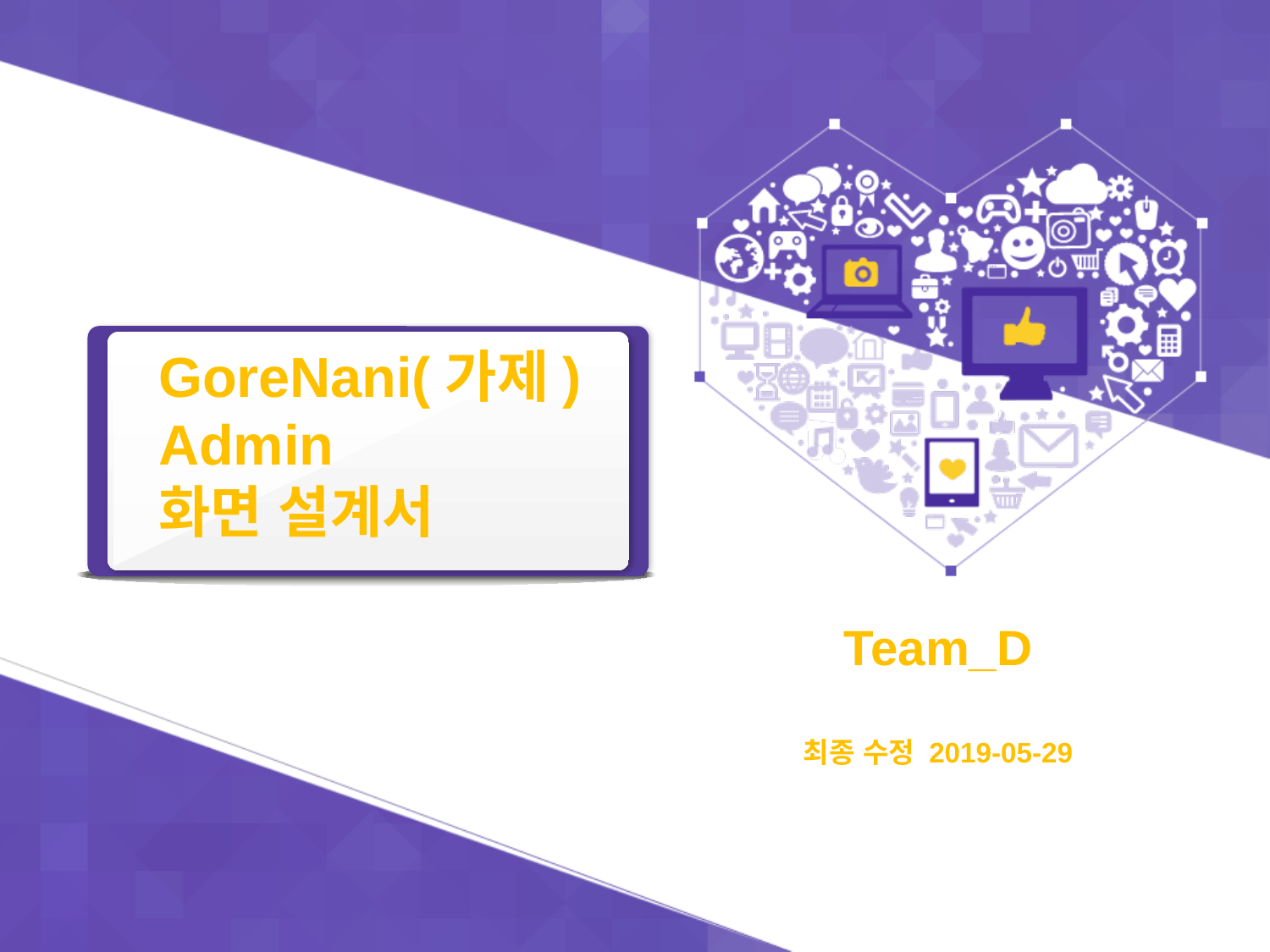

# GoreNani(가제) Admin 화면 설계서
Team_D

최종 수정 2019-05-29